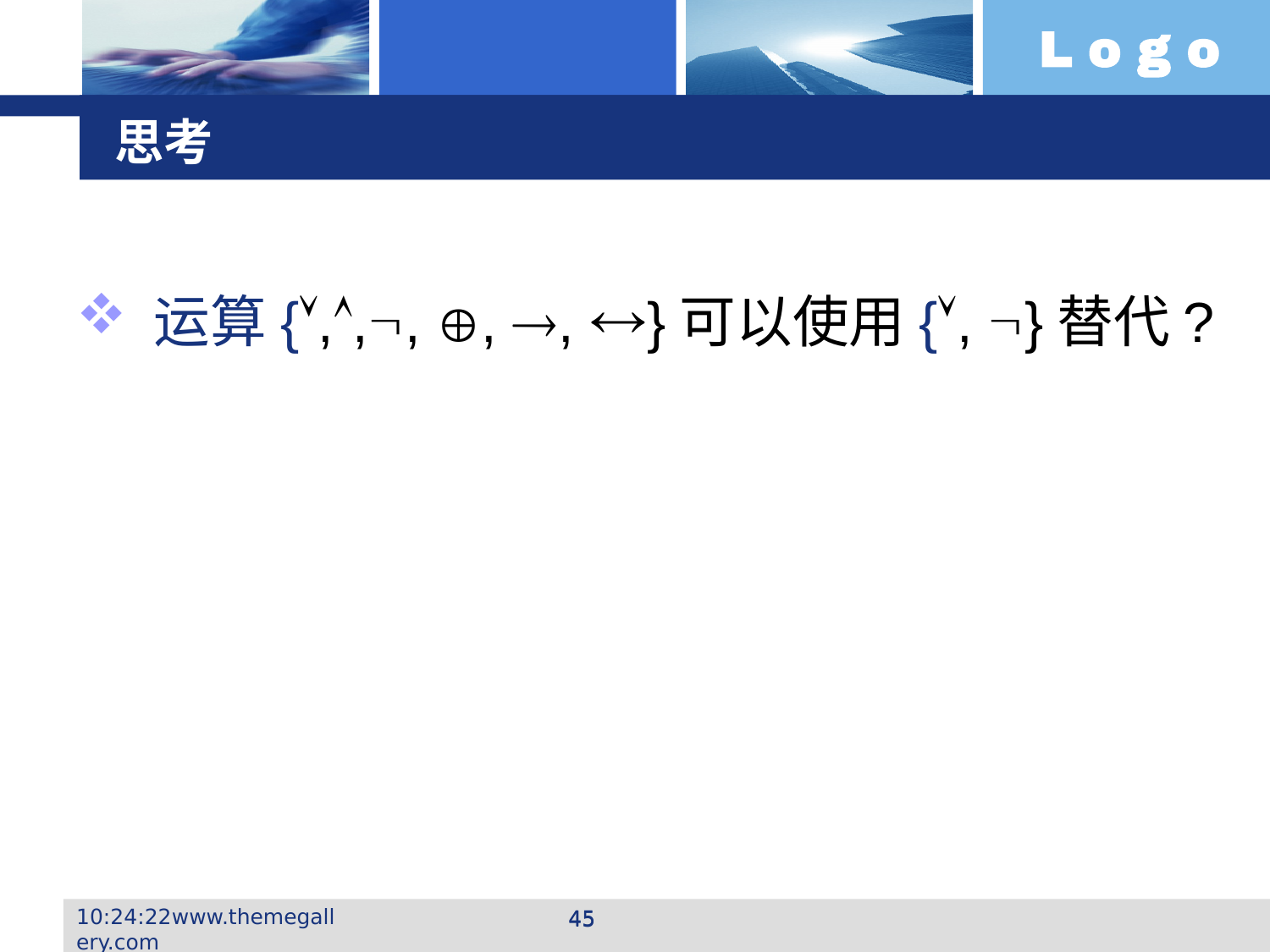

# 思考

 运算{∨,∧,¬, ⊕, →, ↔}可以使用{∨, ¬}替代?
10:24:22www.themegallery.com
45
45